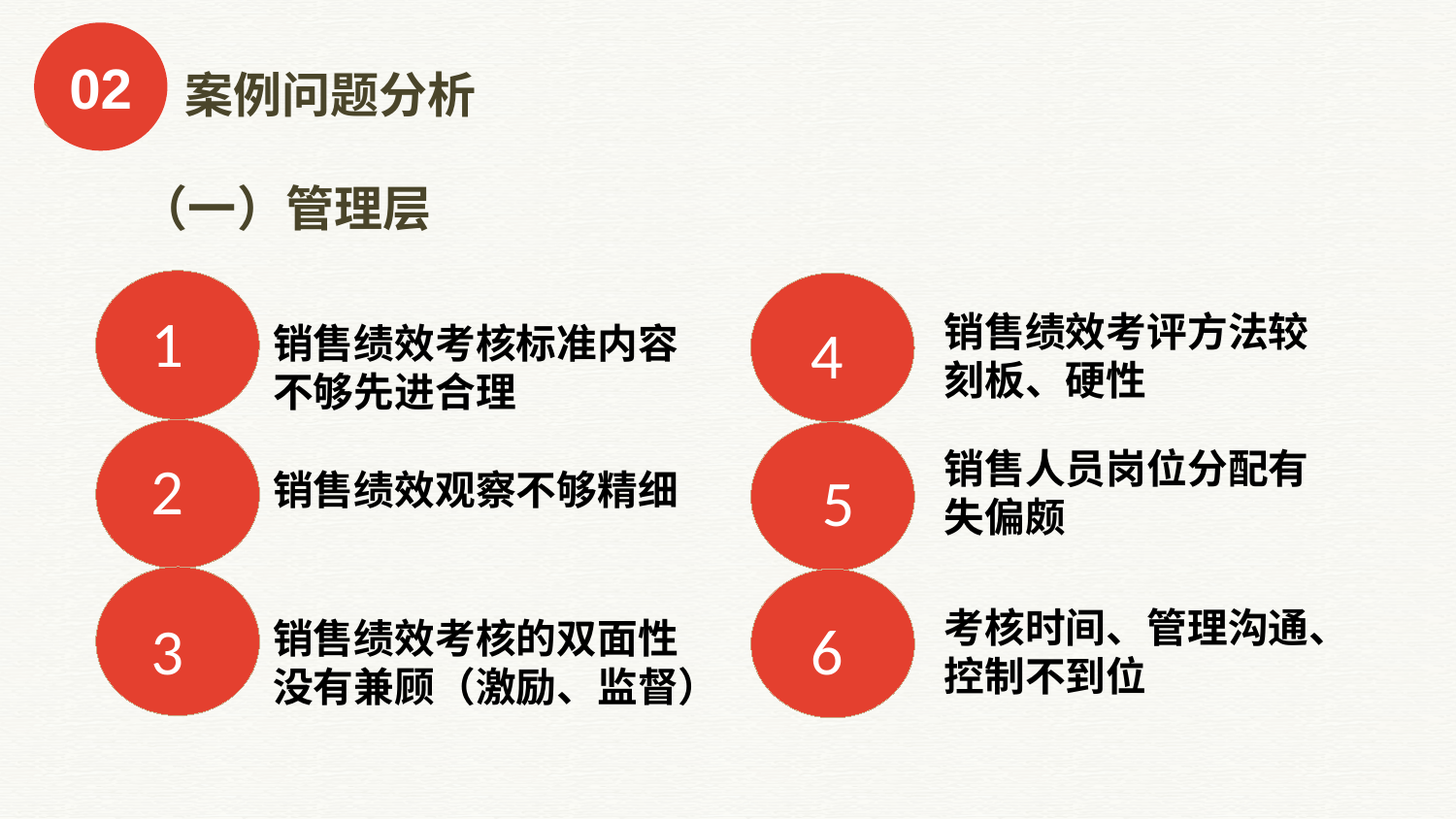

02
案例问题分析
（一）管理层

1
4
销售绩效考评方法较刻板、硬性

销售绩效考核标准内容
不够先进合理

2
销售人员岗位分配有失偏颇

5
销售绩效观察不够精细

3
6
考核时间、管理沟通、
控制不到位

销售绩效考核的双面性
没有兼顾（激励、监督）